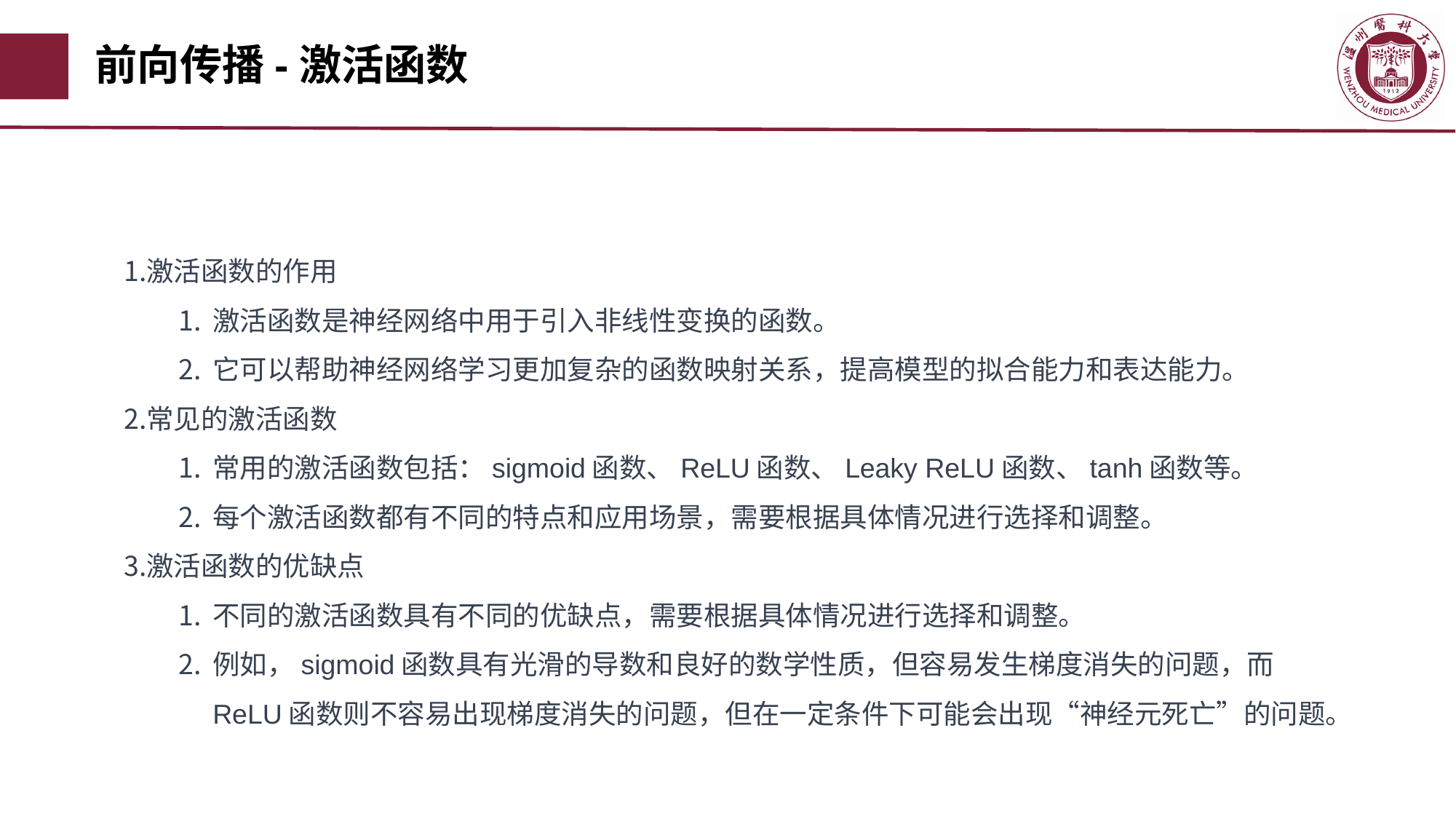

# 前向传播-激活函数
激活函数的作用
激活函数是神经网络中用于引入非线性变换的函数。
它可以帮助神经网络学习更加复杂的函数映射关系，提高模型的拟合能力和表达能力。
常见的激活函数
常用的激活函数包括：sigmoid函数、ReLU函数、Leaky ReLU函数、tanh函数等。
每个激活函数都有不同的特点和应用场景，需要根据具体情况进行选择和调整。
激活函数的优缺点
不同的激活函数具有不同的优缺点，需要根据具体情况进行选择和调整。
例如，sigmoid函数具有光滑的导数和良好的数学性质，但容易发生梯度消失的问题，而ReLU函数则不容易出现梯度消失的问题，但在一定条件下可能会出现“神经元死亡”的问题。